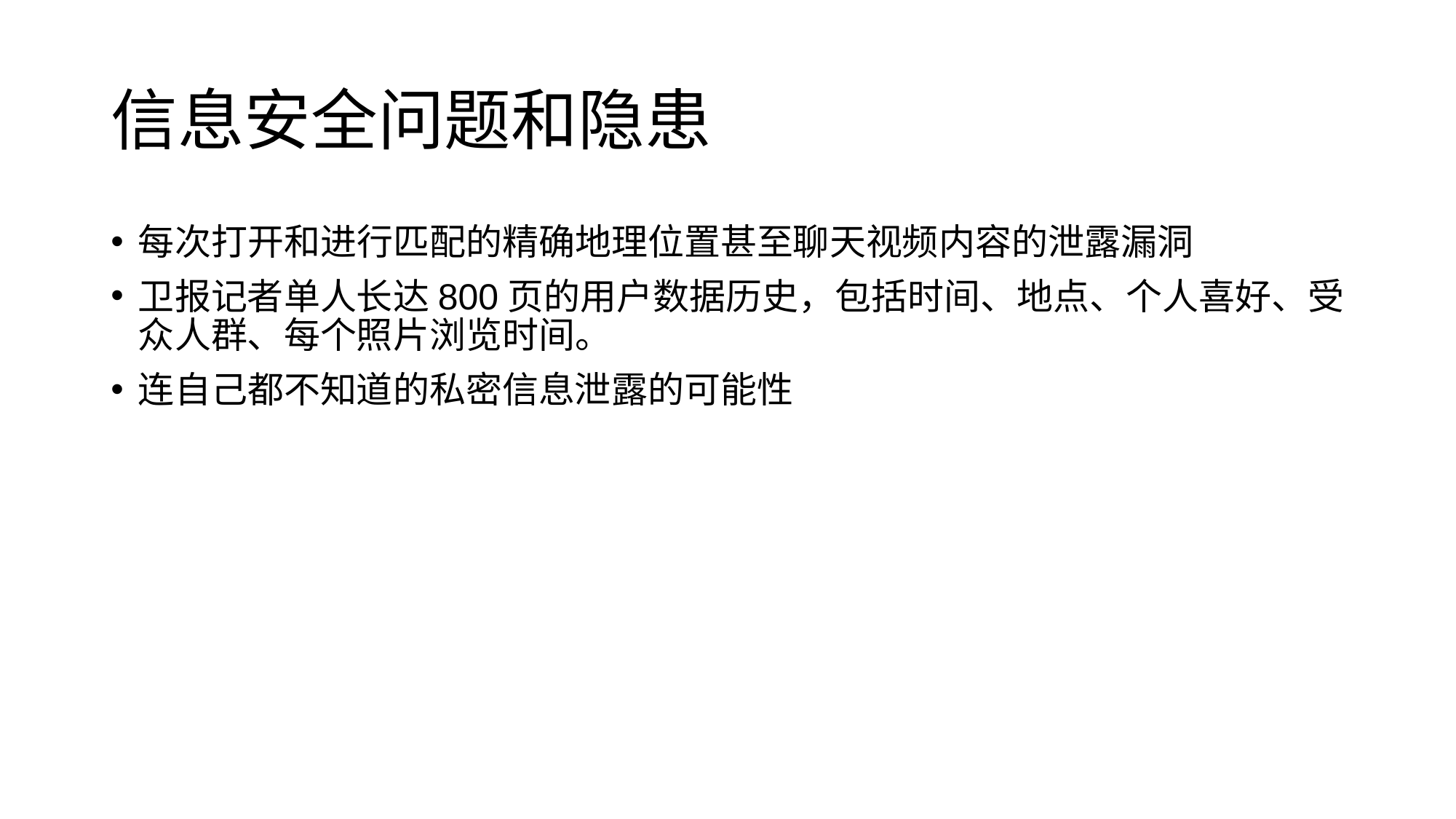

# 信息安全问题和隐患
每次打开和进行匹配的精确地理位置甚至聊天视频内容的泄露漏洞
卫报记者单人长达800页的用户数据历史，包括时间、地点、个人喜好、受众人群、每个照片浏览时间。
连自己都不知道的私密信息泄露的可能性